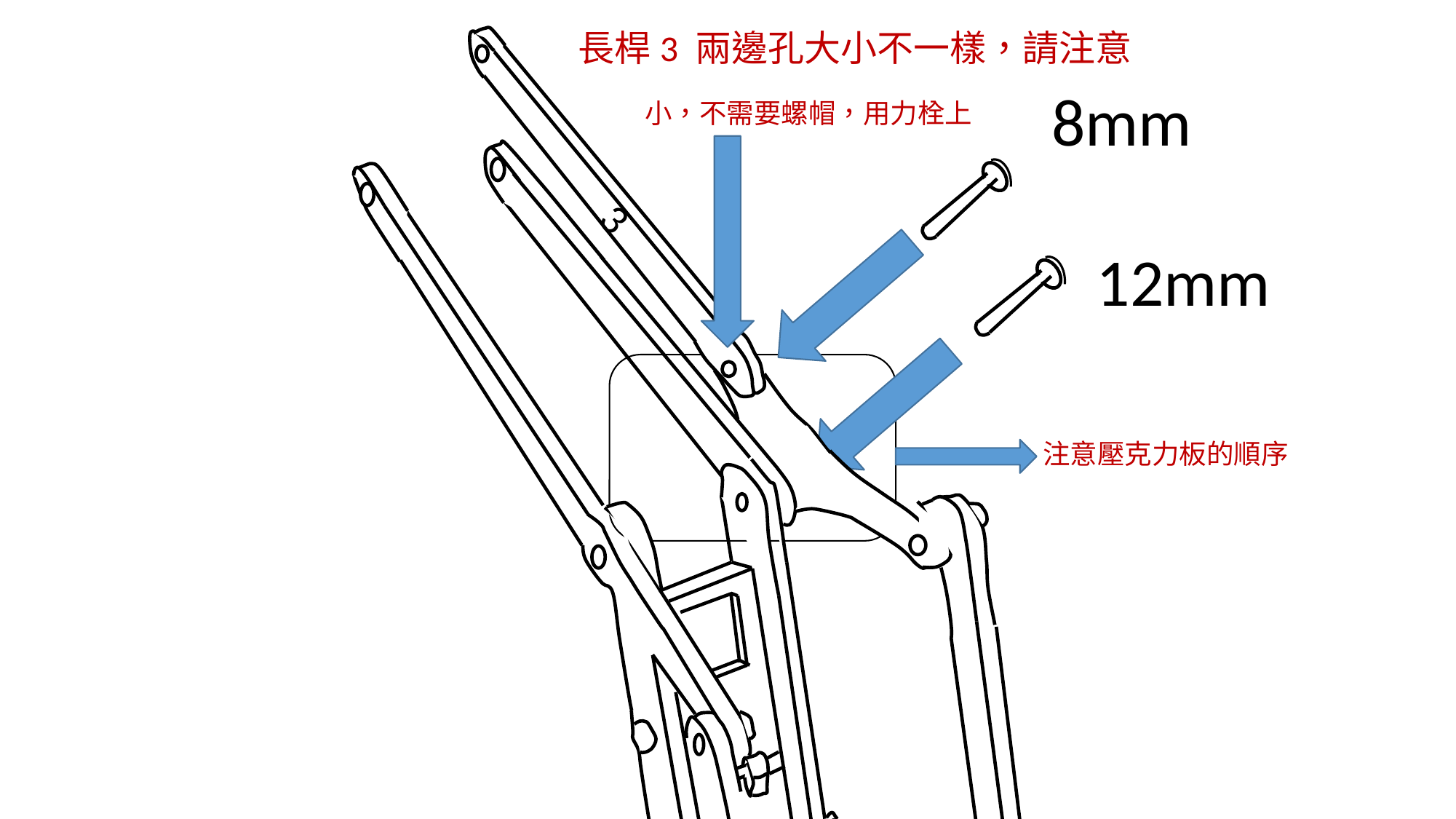

長桿3 兩邊孔大小不一樣，請注意

8mm
小，不需要螺帽，用力栓上

3
12mm

注意壓克力板的順序